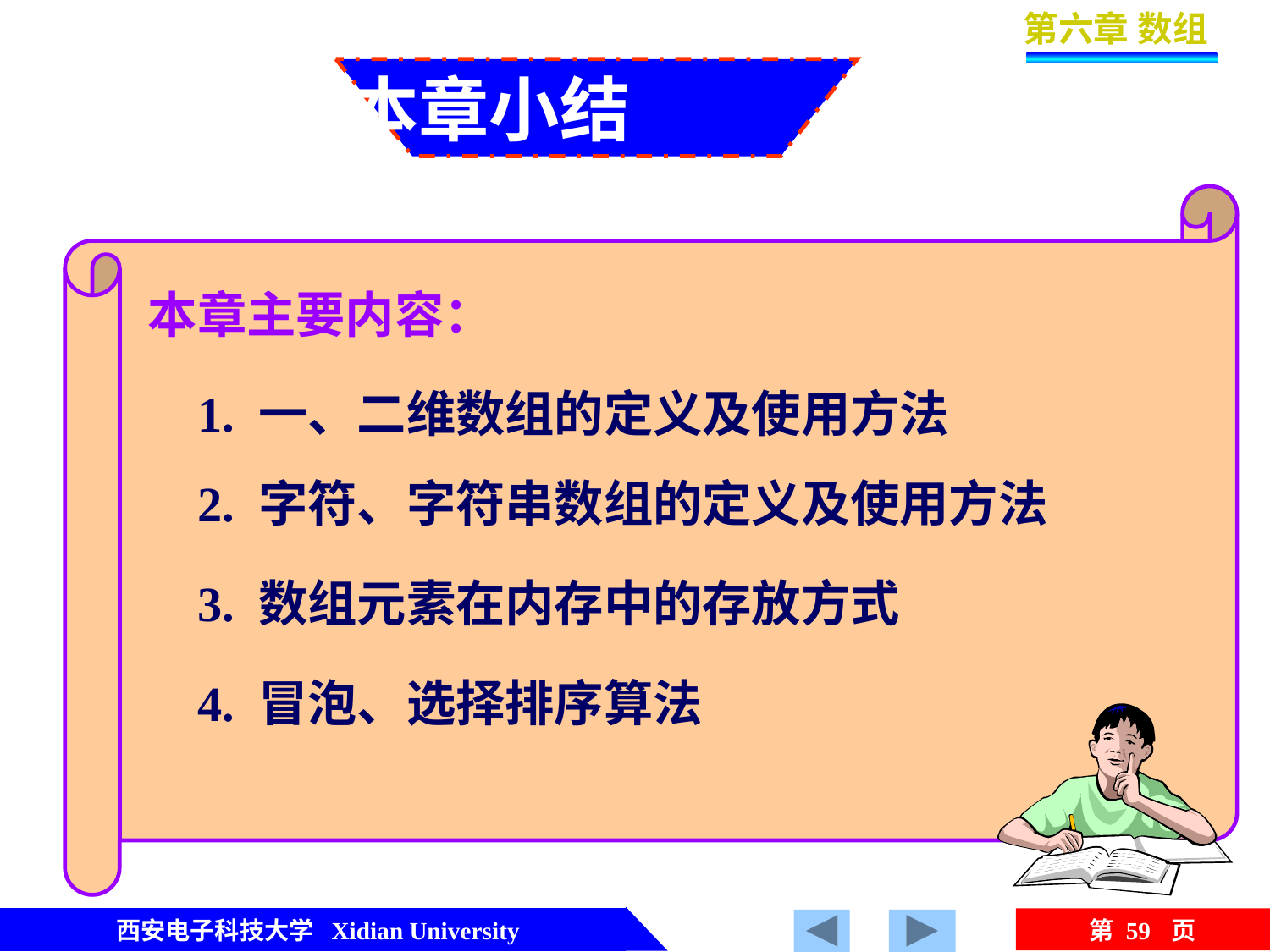

第六章 数组

本章小结

本章主要内容：
1. 一、二维数组的定义及使用方法
2. 字符、字符串数组的定义及使用方法
3. 数组元素在内存中的存放方式
4. 冒泡、选择排序算法